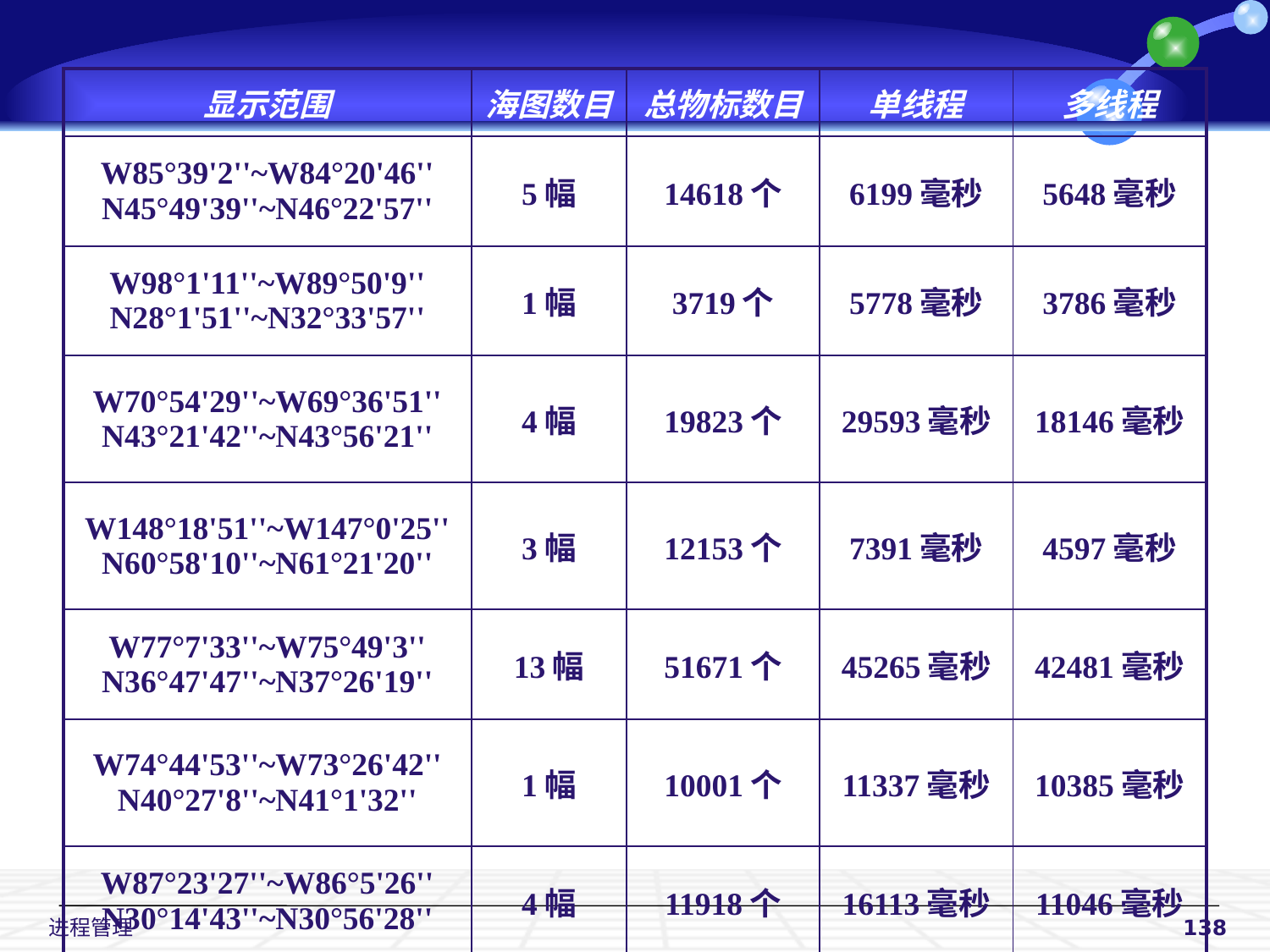

| 显示范围 | 海图数目 | 总物标数目 | 单线程 | 多线程 |
| --- | --- | --- | --- | --- |
| W85°39'2''~W84°20'46'' N45°49'39''~N46°22'57'' | 5幅 | 14618个 | 6199毫秒 | 5648毫秒 |
| W98°1'11''~W89°50'9'' N28°1'51''~N32°33'57'' | 1幅 | 3719个 | 5778毫秒 | 3786毫秒 |
| W70°54'29''~W69°36'51'' N43°21'42''~N43°56'21'' | 4幅 | 19823个 | 29593毫秒 | 18146毫秒 |
| W148°18'51''~W147°0'25'' N60°58'10''~N61°21'20'' | 3幅 | 12153个 | 7391毫秒 | 4597毫秒 |
| W77°7'33''~W75°49'3'' N36°47'47''~N37°26'19'' | 13幅 | 51671个 | 45265毫秒 | 42481毫秒 |
| W74°44'53''~W73°26'42'' N40°27'8''~N41°1'32'' | 1幅 | 10001个 | 11337毫秒 | 10385毫秒 |
| W87°23'27''~W86°5'26'' N30°14'43''~N30°56'28'' | 4幅 | 11918个 | 16113毫秒 | 11046毫秒 |
   进程管理
138